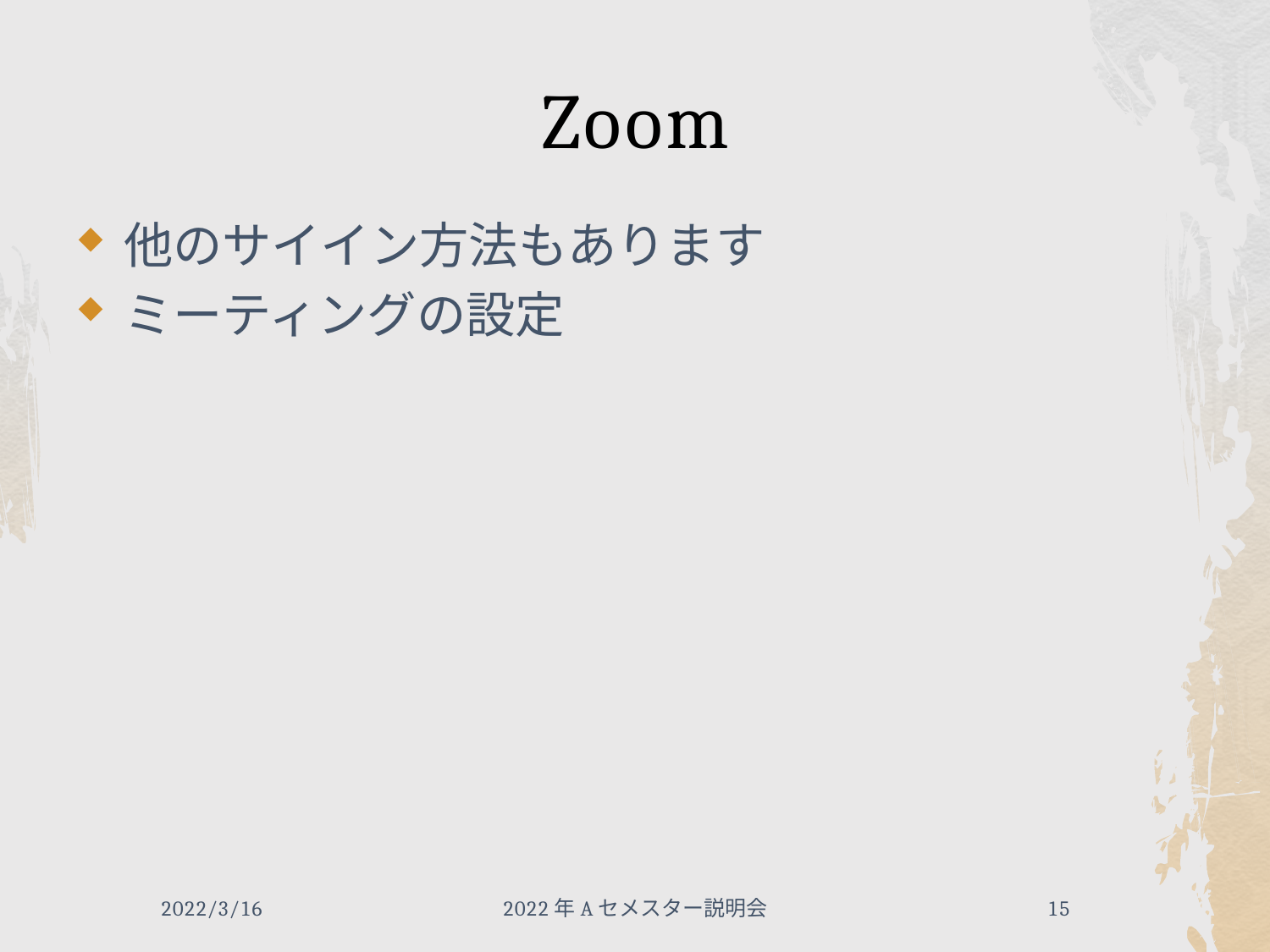

# Zoom
他のサイイン方法もあります
ミーティングの設定
2022/3/16
2022年Aセメスター説明会
15